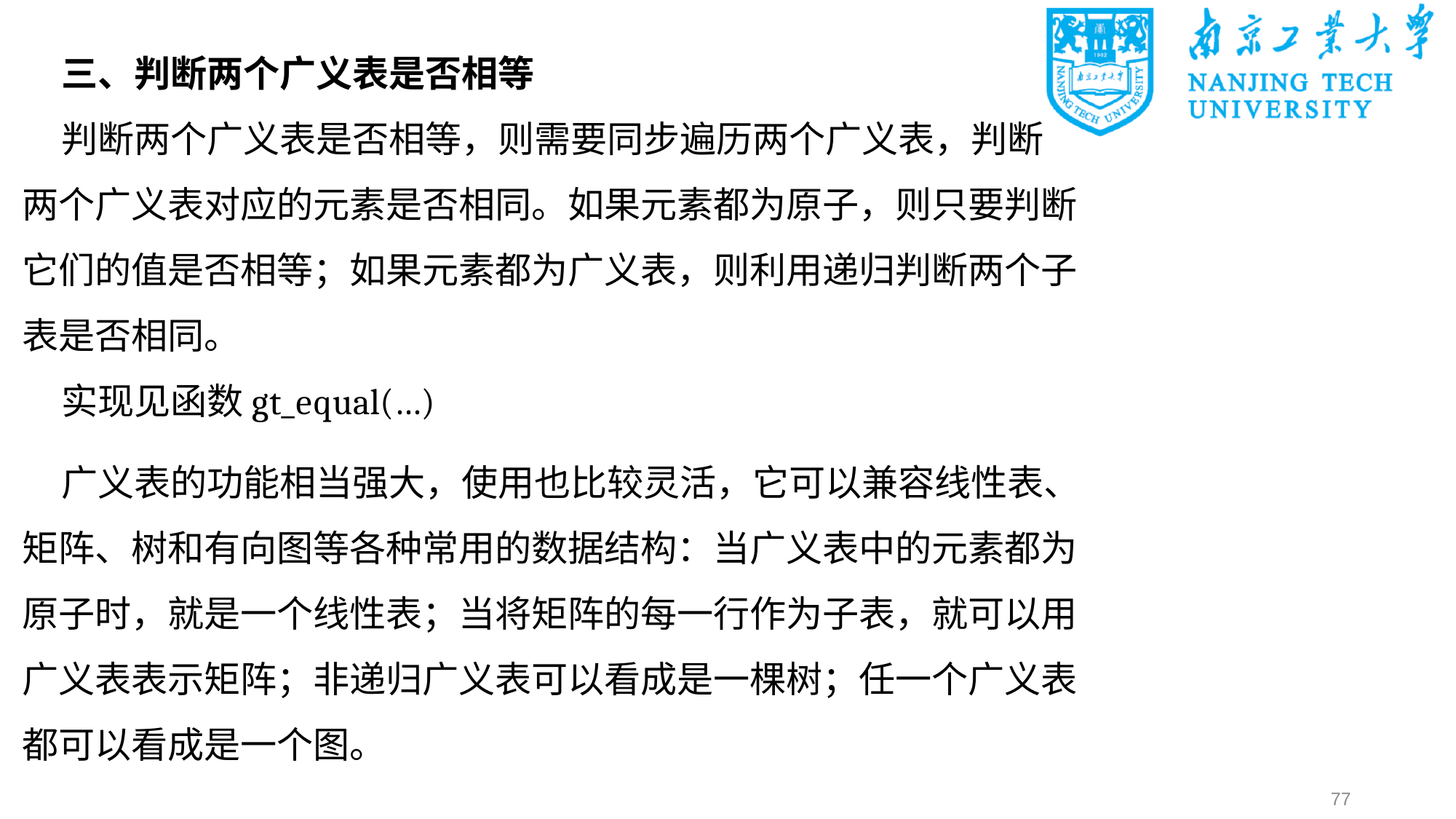

三、判断两个广义表是否相等
判断两个广义表是否相等，则需要同步遍历两个广义表，判断两个广义表对应的元素是否相同。如果元素都为原子，则只要判断它们的值是否相等；如果元素都为广义表，则利用递归判断两个子表是否相同。
实现见函数gt_equal(…)
广义表的功能相当强大，使用也比较灵活，它可以兼容线性表、矩阵、树和有向图等各种常用的数据结构：当广义表中的元素都为原子时，就是一个线性表；当将矩阵的每一行作为子表，就可以用广义表表示矩阵；非递归广义表可以看成是一棵树；任一个广义表都可以看成是一个图。
77